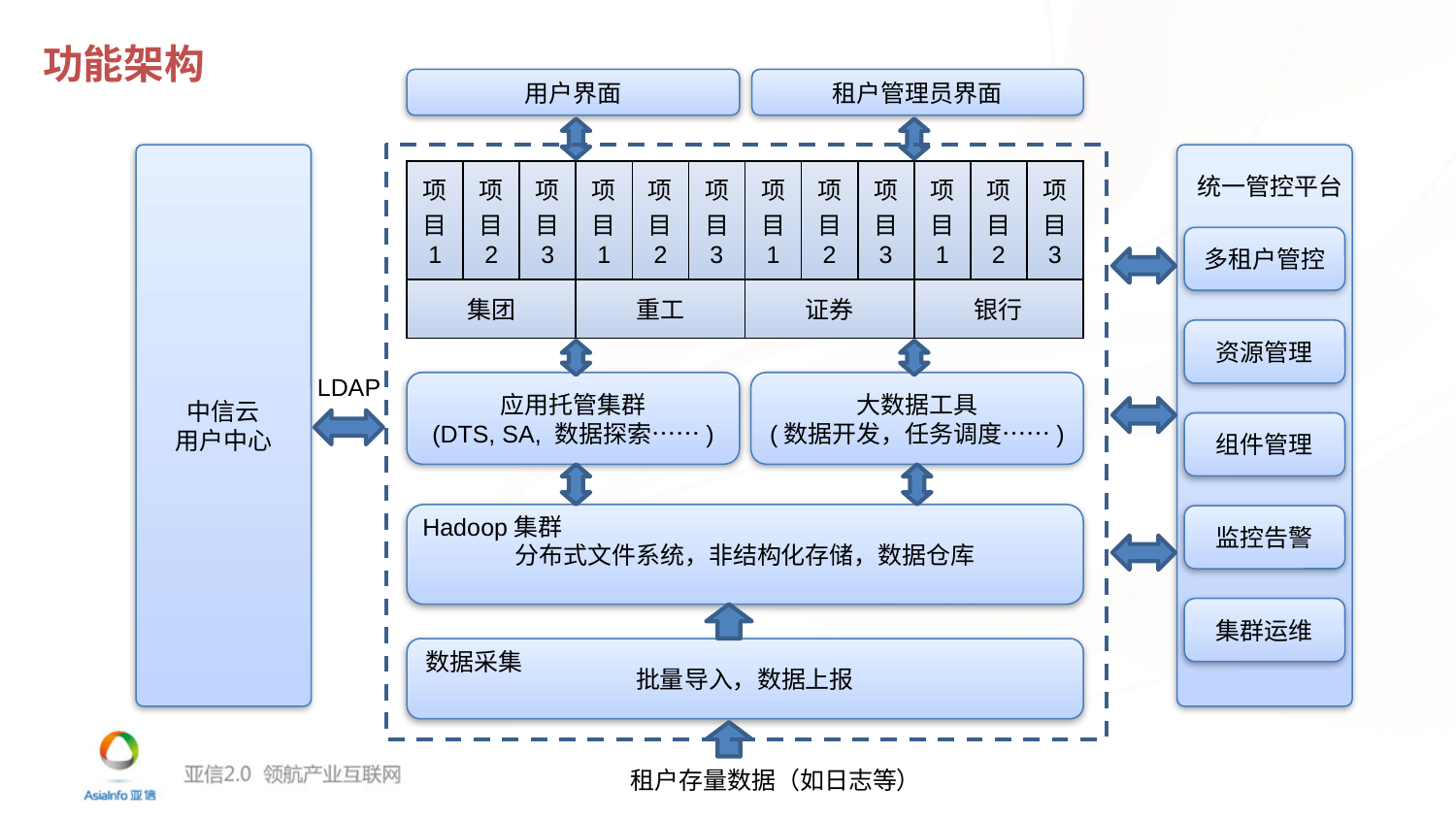

功能架构
用户界面
租户管理员界面

中信云
用户中心

| 项目 1 | 项目 2 | 项目 3 | 项目 1 | 项目 2 | 项目 3 | 项目 1 | 项目 2 | 项目 3 | 项目 1 | 项目 2 | 项目 3 |
| --- | --- | --- | --- | --- | --- | --- | --- | --- | --- | --- | --- |
| 集团 |  |  | 重工 |  |  | 证券 |  |  | 银行 |  |  |
统一管控平台
多租户管控

资源管理

LDAP
应用托管集群
(DTS, SA, 数据探索……)
大数据工具
(数据开发，任务调度……)

组件管理

Hadoop集群
分布式文件系统，非结构化存储，数据仓库
监控告警

集群运维

批量导入，数据上报
数据采集

租户存量数据（如日志等）